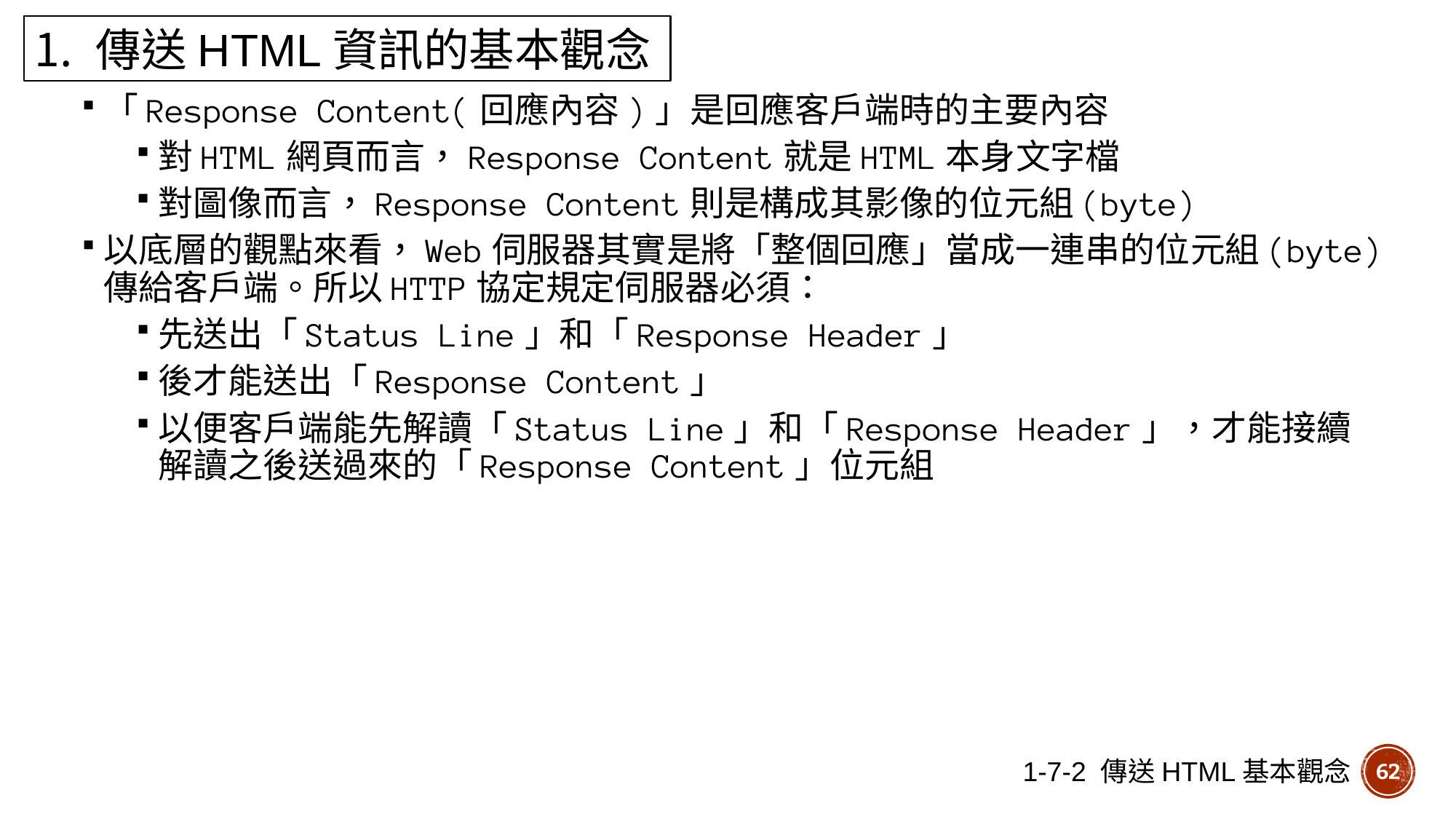

傳送HTML資訊的基本觀念

「Response Content(回應內容)」是回應客戶端時的主要內容
對HTML網頁而言，Response Content就是HTML本身文字檔
對圖像而言，Response Content則是構成其影像的位元組(byte)
以底層的觀點來看，Web伺服器其實是將「整個回應」當成一連串的位元組(byte)傳給客戶端。所以HTTP協定規定伺服器必須：
先送出「Status Line」和「Response Header」
後才能送出「Response Content」
以便客戶端能先解讀「Status Line」和「Response Header」，才能接續解讀之後送過來的「Response Content」位元組

1-7-2 傳送HTML基本觀念
62